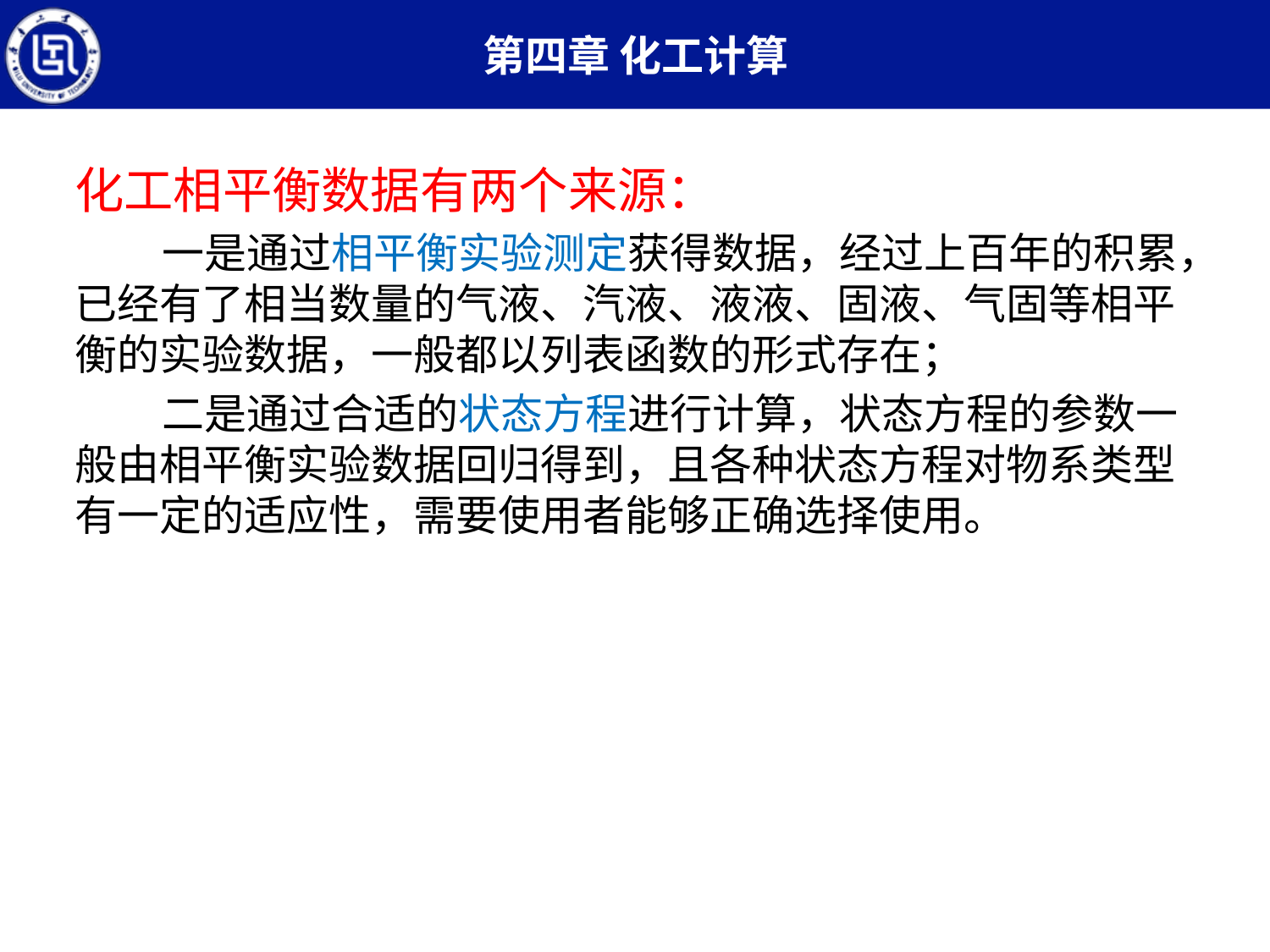

19
化工相平衡数据有两个来源：
一是通过相平衡实验测定获得数据，经过上百年的积累，已经有了相当数量的气液、汽液、液液、固液、气固等相平衡的实验数据，一般都以列表函数的形式存在；
二是通过合适的状态方程进行计算，状态方程的参数一般由相平衡实验数据回归得到，且各种状态方程对物系类型有一定的适应性，需要使用者能够正确选择使用。